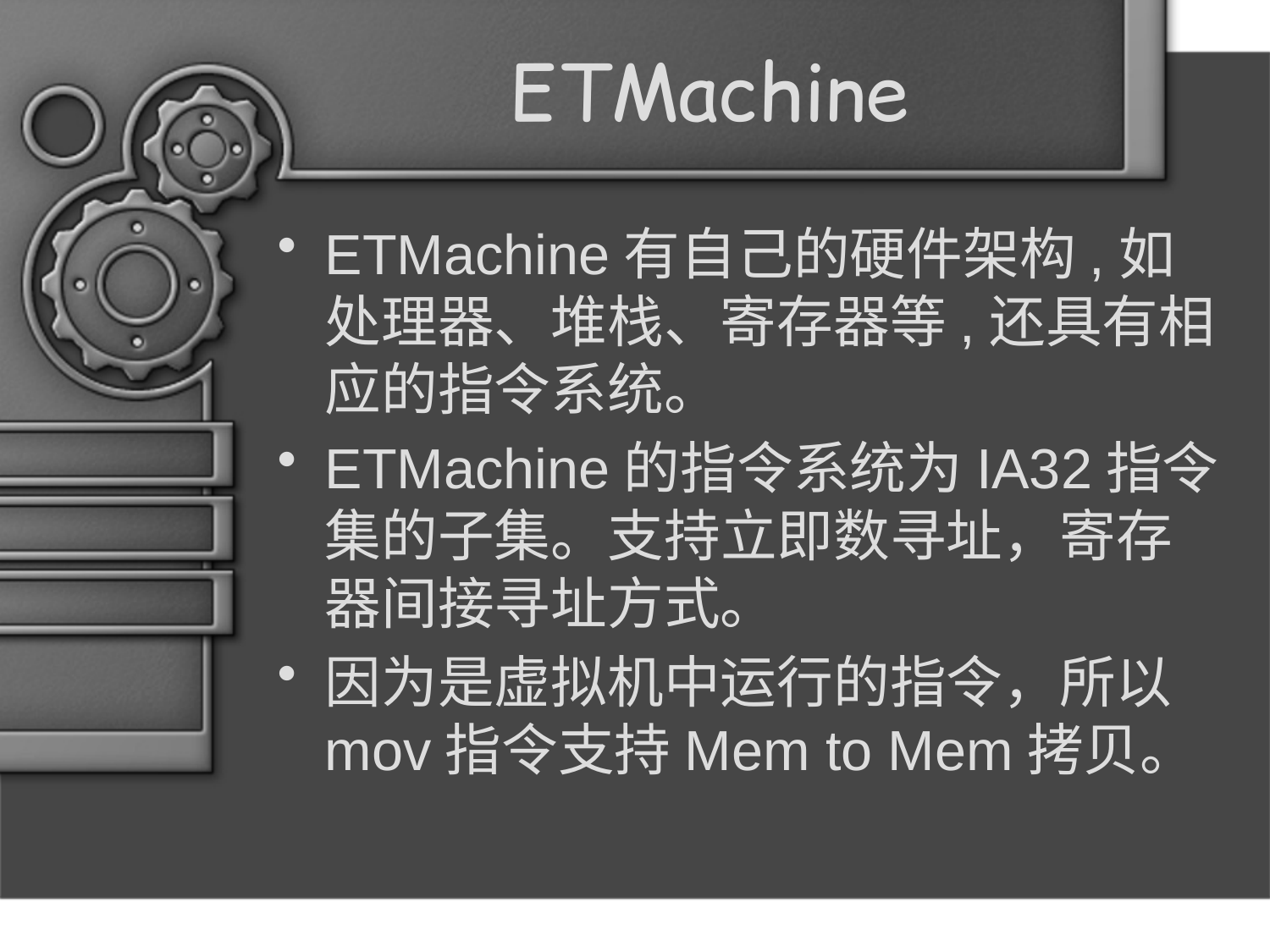

# ETMachine
ETMachine有自己的硬件架构,如处理器、堆栈、寄存器等,还具有相应的指令系统。
ETMachine的指令系统为IA32指令集的子集。支持立即数寻址，寄存器间接寻址方式。
因为是虚拟机中运行的指令，所以mov指令支持Mem to Mem拷贝。